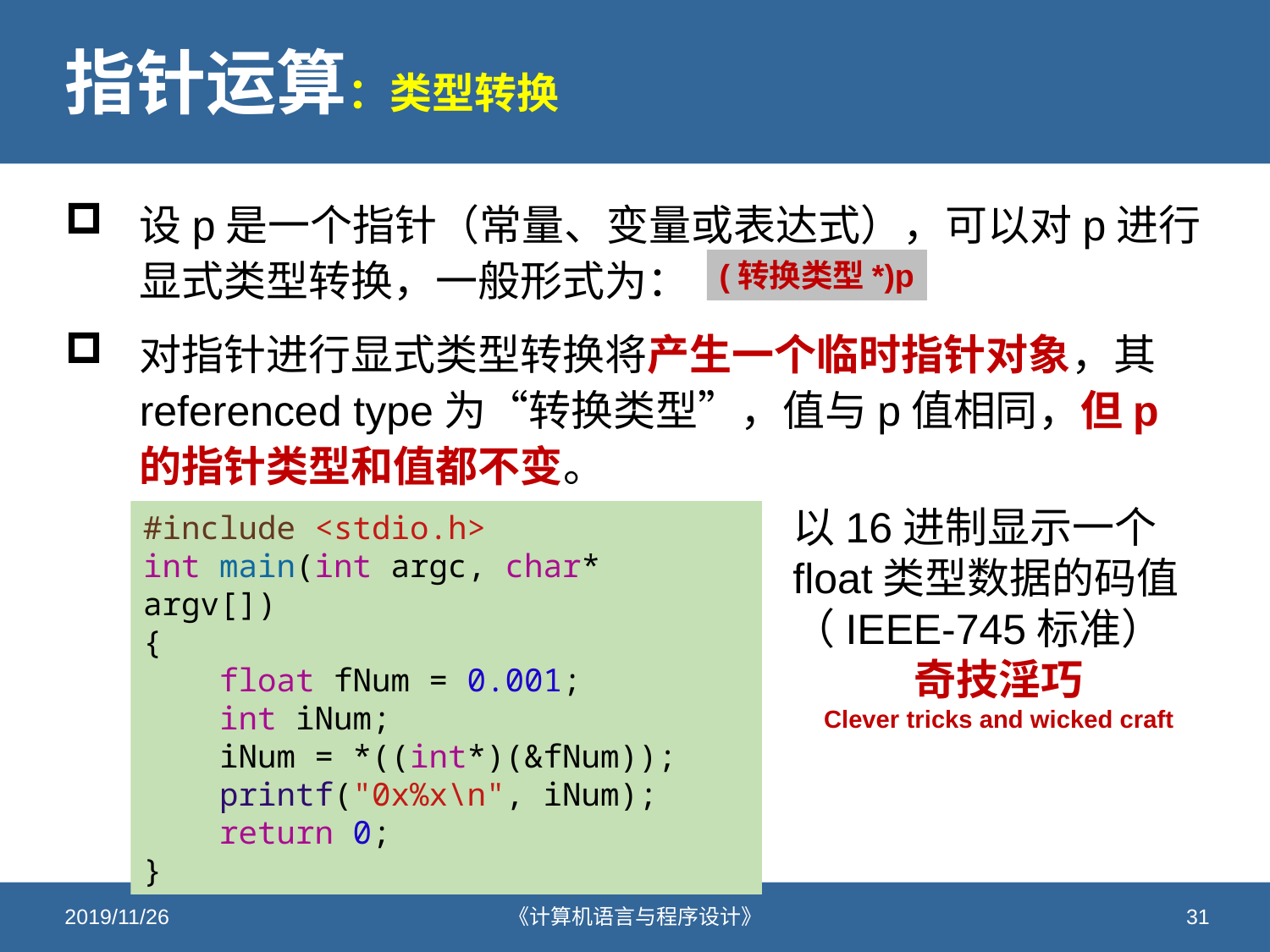

# 指针运算：类型转换
设p是一个指针（常量、变量或表达式），可以对p进行显式类型转换，一般形式为：
对指针进行显式类型转换将产生一个临时指针对象，其referenced type为“转换类型”，值与p值相同，但p的指针类型和值都不变。
(转换类型*)p
以16进制显示一个float类型数据的码值
（IEEE-745标准）
奇技淫巧
Clever tricks and wicked craft
#include <stdio.h>
int main(int argc, char* argv[])
{
    float fNum = 0.001;
    int iNum;
    iNum = *((int*)(&fNum));
    printf("0x%x\n", iNum);
    return 0;
}
2019/11/26
《计算机语言与程序设计》
31